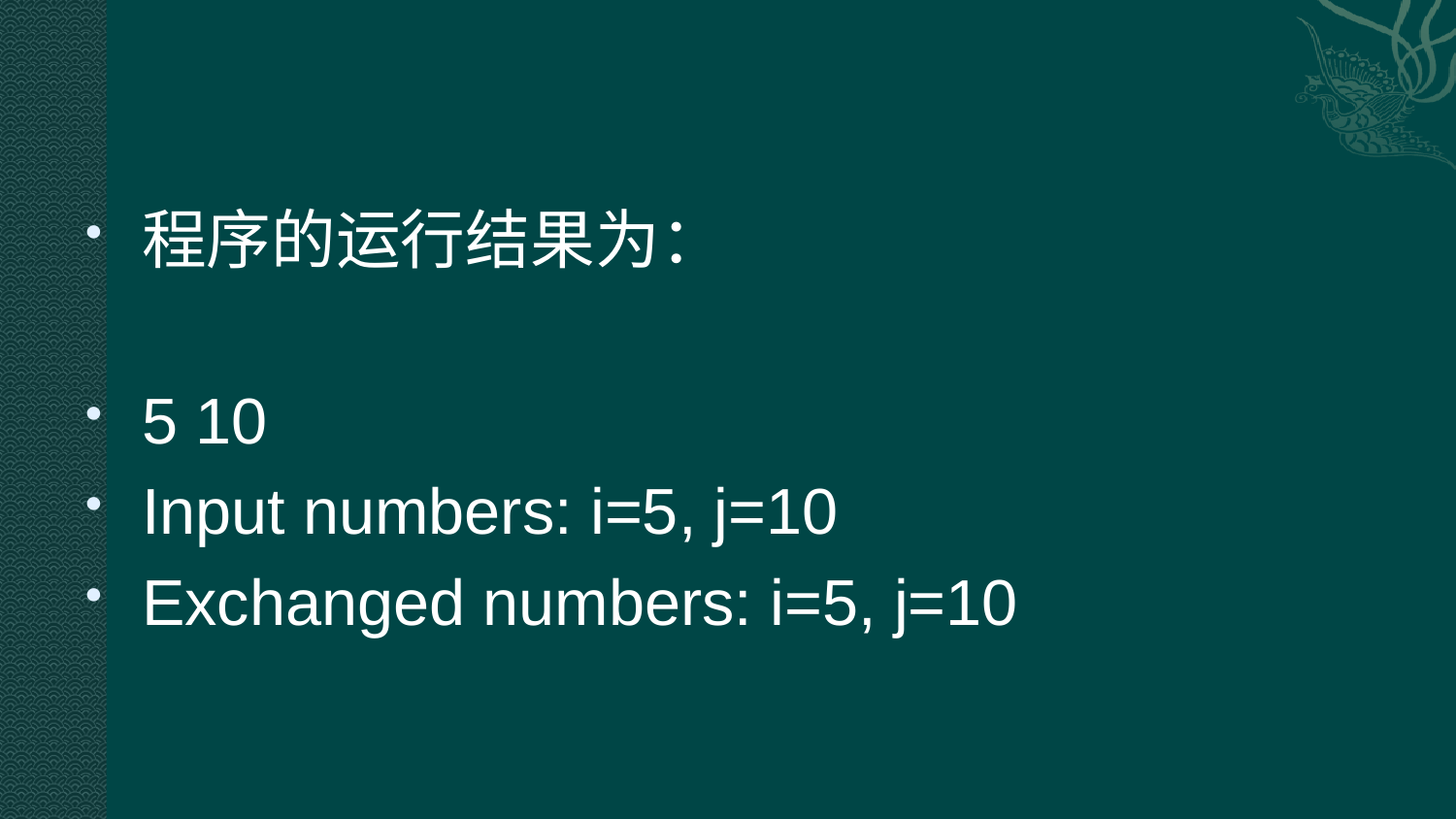

#
程序的运行结果为：

5 10
Input numbers: i=5, j=10
Exchanged numbers: i=5, j=10